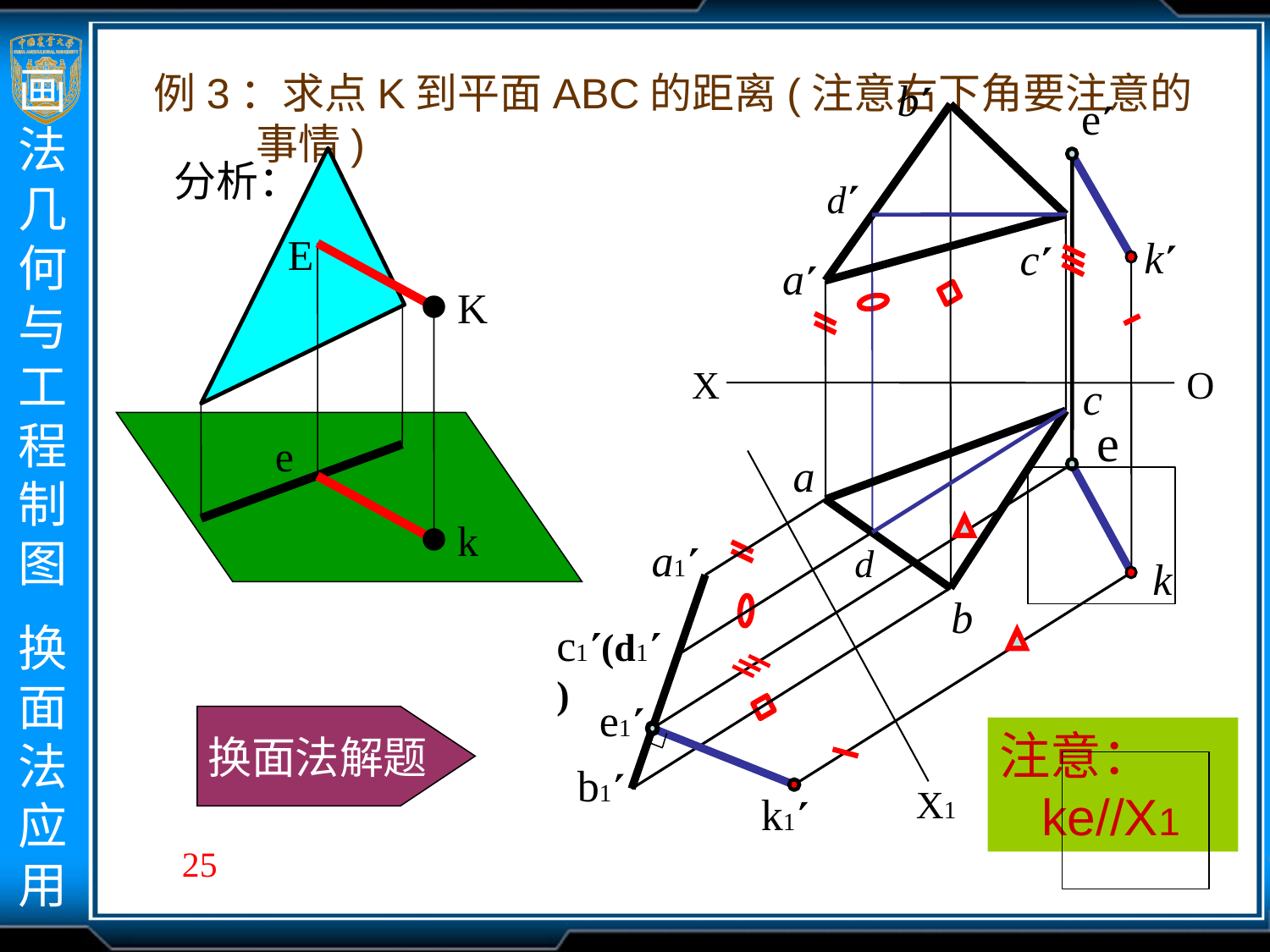

例3：求点K到平面ABC的距离(注意右下角要注意的事情)
b′

k′
c′
a′

X
O

a
k

c
b
e′

E

K

e

k

分析：

d′

b1′

c1′(d1′)

a1′

k1′
e

d

X1

e1′

换面法解题
注意：
   ke//X1

25